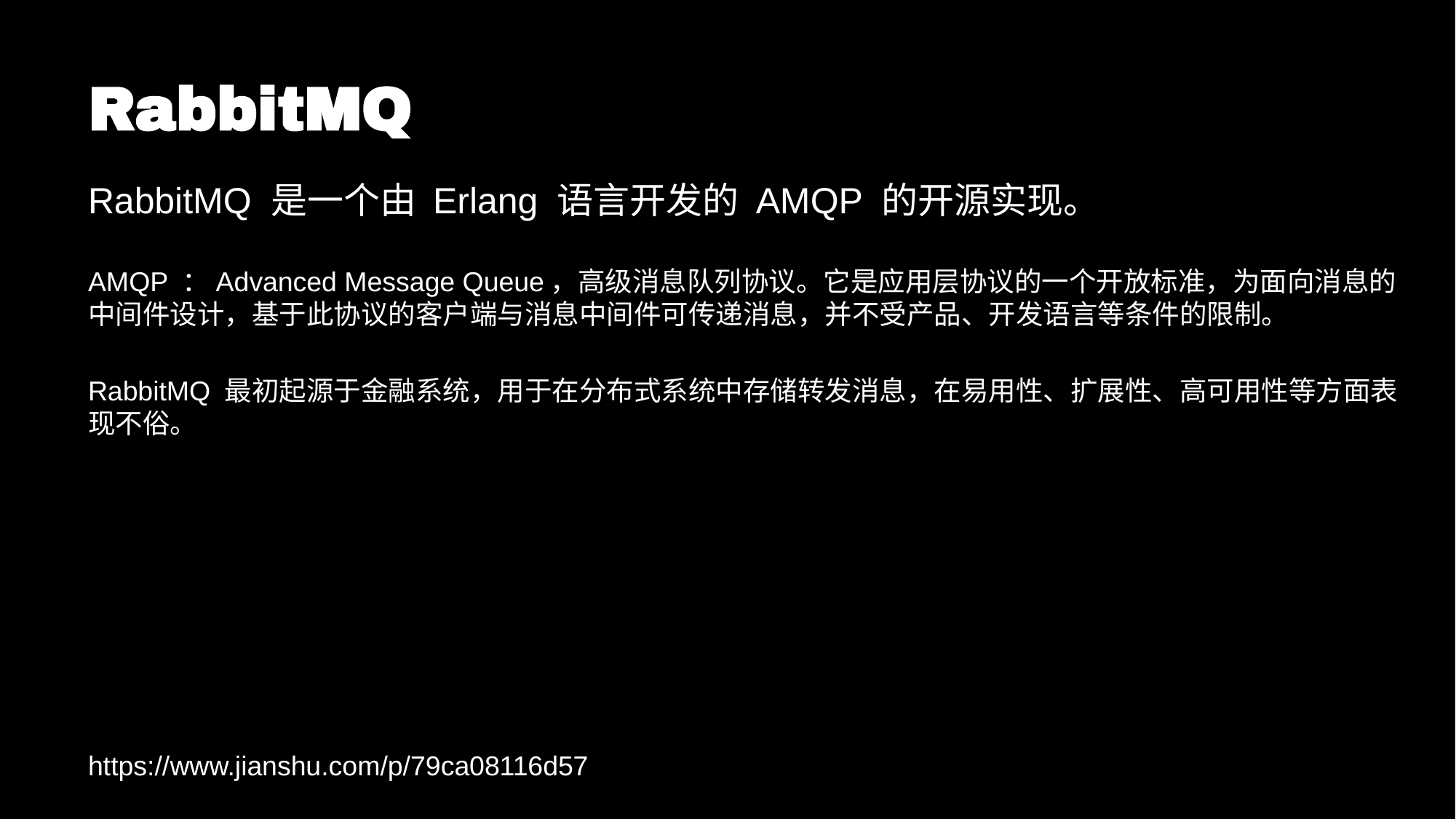

# RabbitMQ
RabbitMQ 是一个由 Erlang 语言开发的 AMQP 的开源实现。

AMQP ：Advanced Message Queue，高级消息队列协议。它是应用层协议的一个开放标准，为面向消息的中间件设计，基于此协议的客户端与消息中间件可传递消息，并不受产品、开发语言等条件的限制。

RabbitMQ 最初起源于金融系统，用于在分布式系统中存储转发消息，在易用性、扩展性、高可用性等方面表现不俗。

https://www.jianshu.com/p/79ca08116d57